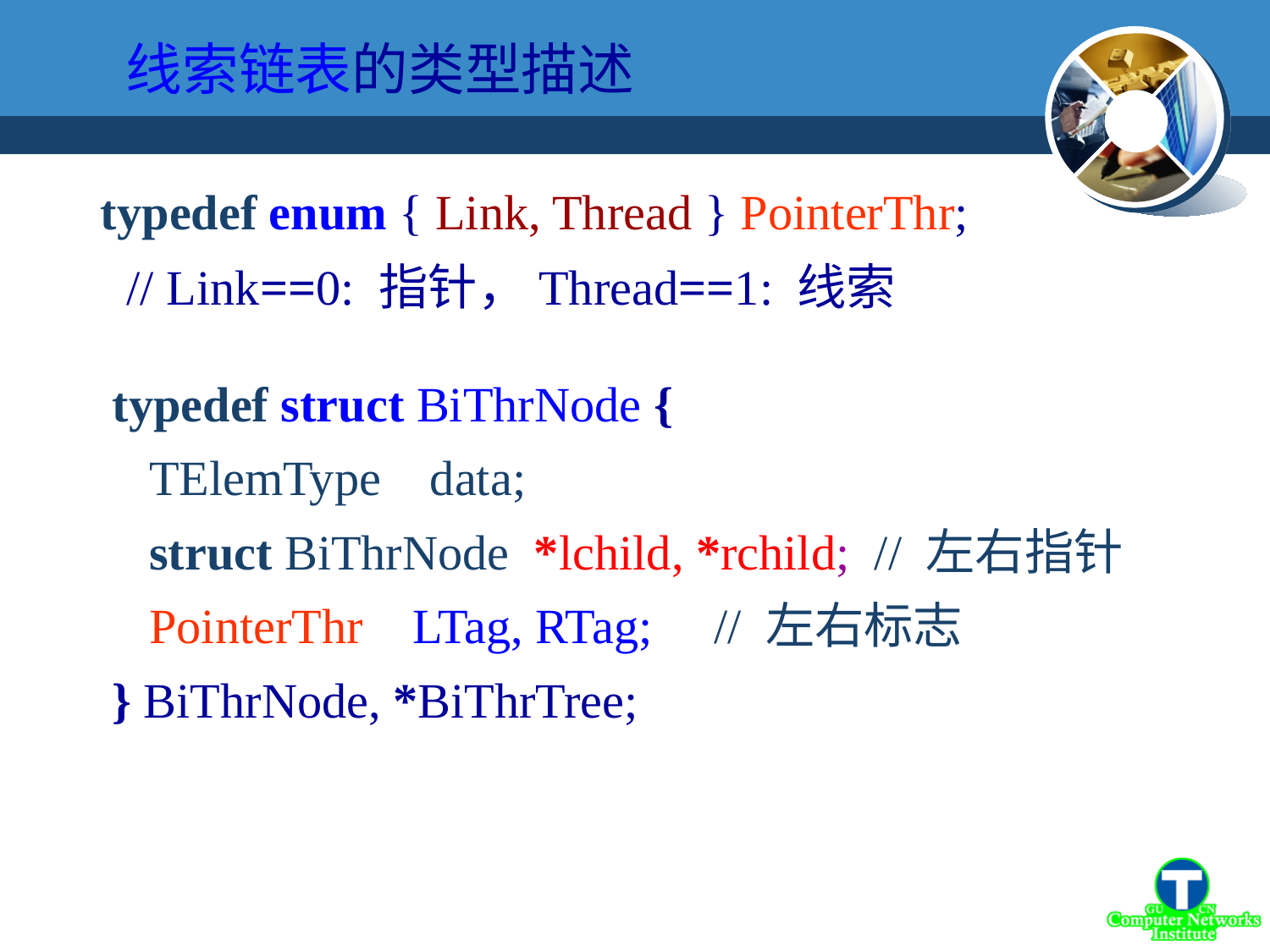

线索链表的类型描述
  typedef enum { Link, Thread } PointerThr;
     // Link==0: 指针，Thread==1: 线索
typedef struct BiThrNode {
   TElemType    data;
   struct BiThrNode  *lchild, *rchild;  // 左右指针
   PointerThr    LTag, RTag;     // 左右标志
} BiThrNode, *BiThrTree;
89